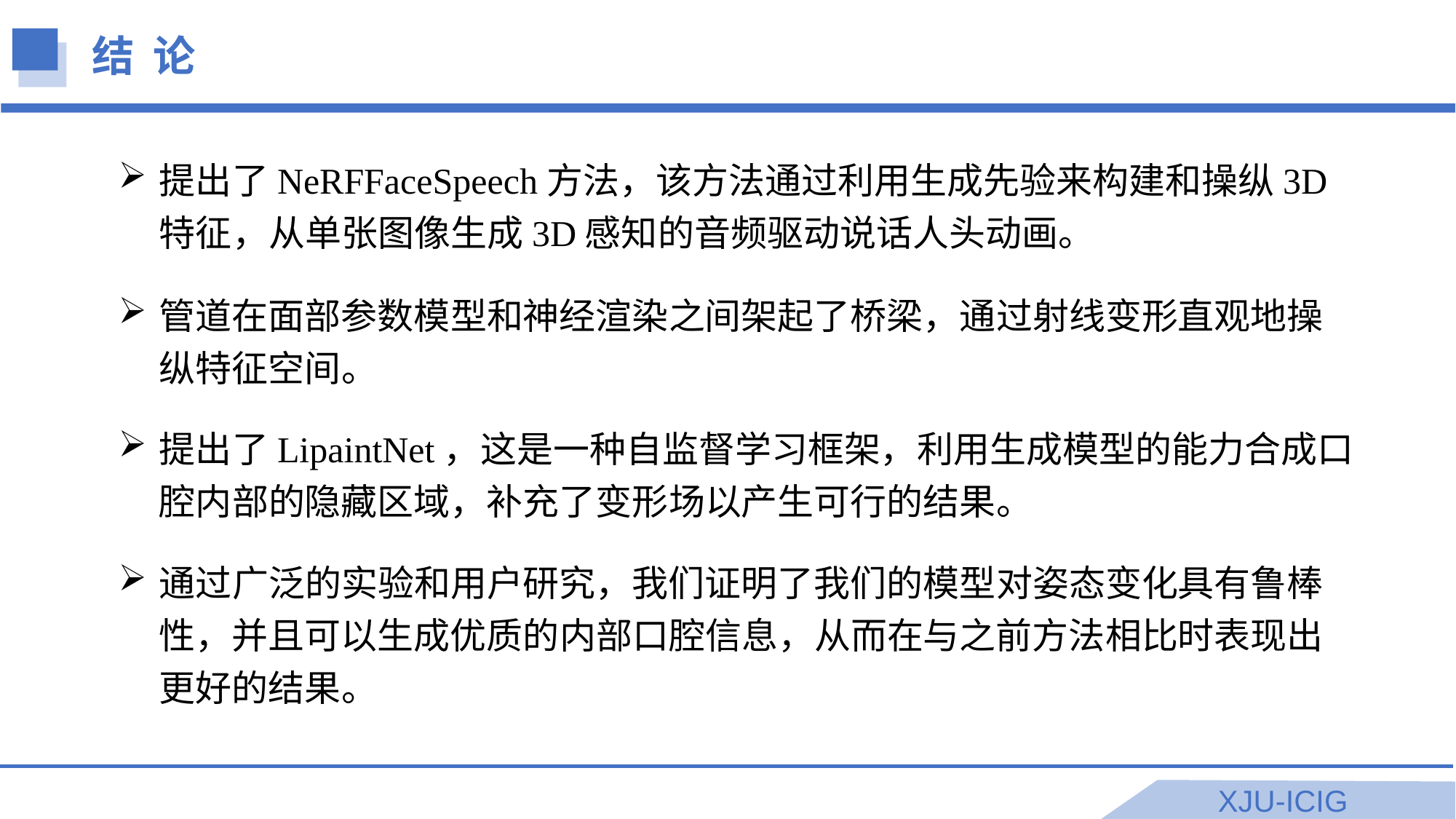

结  论

提出了NeRFFaceSpeech方法，该方法通过利用生成先验来构建和操纵3D特征，从单张图像生成3D感知的音频驱动说话人头动画。
管道在面部参数模型和神经渲染之间架起了桥梁，通过射线变形直观地操纵特征空间。
提出了LipaintNet，这是一种自监督学习框架，利用生成模型的能力合成口腔内部的隐藏区域，补充了变形场以产生可行的结果。
通过广泛的实验和用户研究，我们证明了我们的模型对姿态变化具有鲁棒性，并且可以生成优质的内部口腔信息，从而在与之前方法相比时表现出更好的结果。
XJU-ICIG